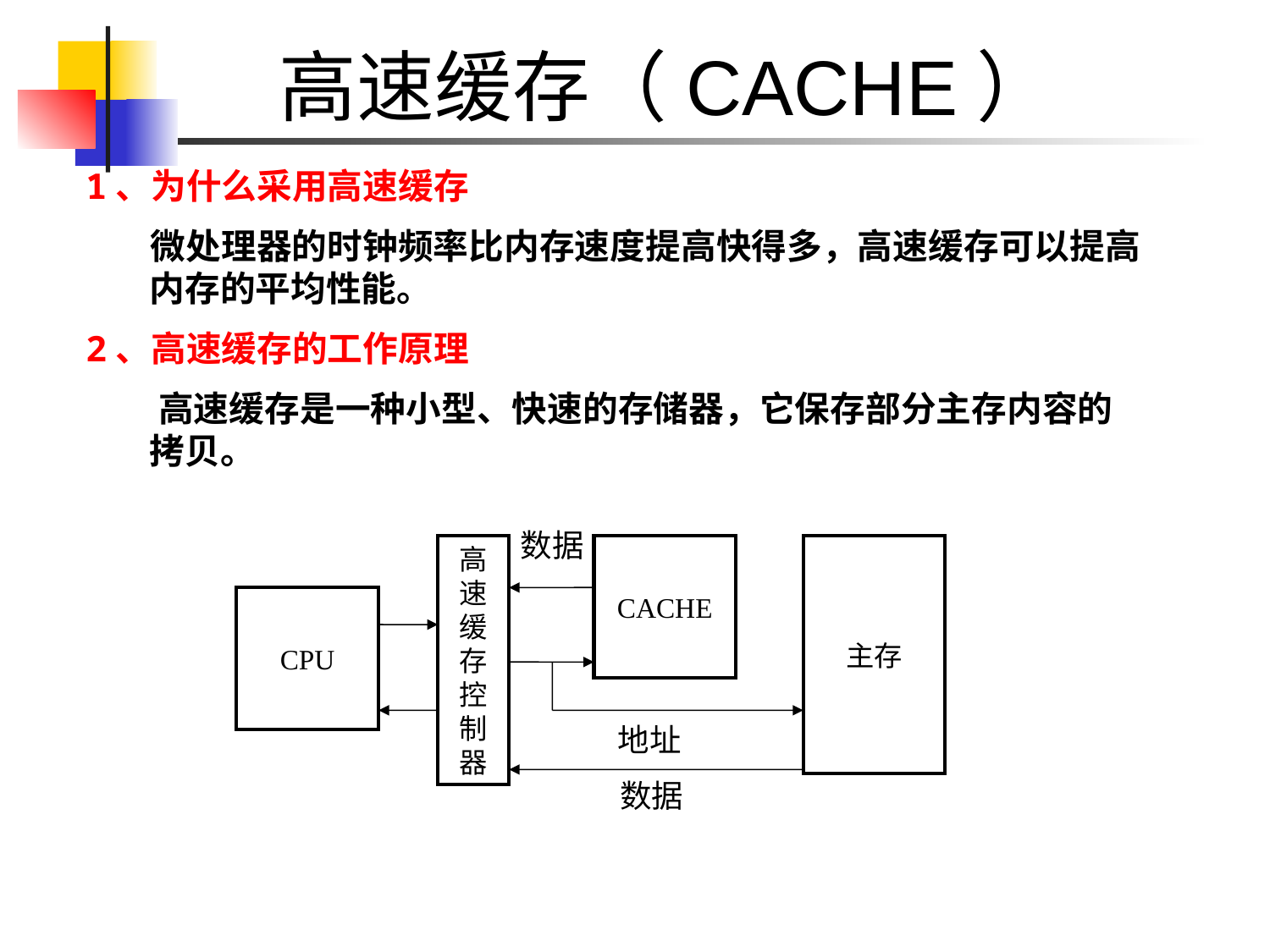

# 高速缓存（CACHE）
1、为什么采用高速缓存
       微处理器的时钟频率比内存速度提高快得多，高速缓存可以提高内存的平均性能。
2、高速缓存的工作原理
        高速缓存是一种小型、快速的存储器，它保存部分主存内容的拷贝。
数据
高速缓存控制器

CACHE

主存

CPU

地址

数据